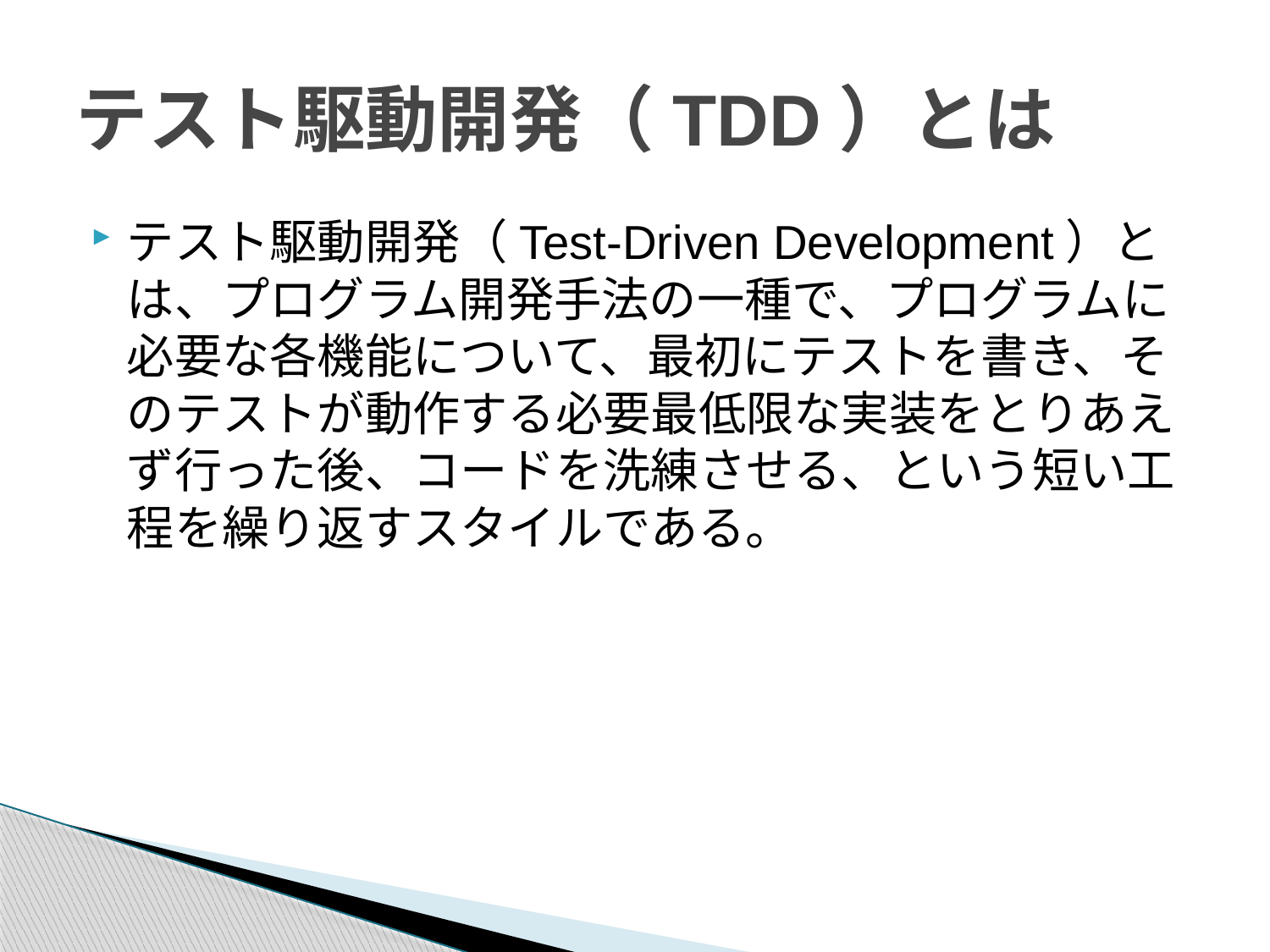

# テスト駆動開発（TDD）とは
テスト駆動開発（Test-Driven Development）とは、プログラム開発手法の一種で、プログラムに必要な各機能について、最初にテストを書き、そのテストが動作する必要最低限な実装をとりあえず行った後、コードを洗練させる、という短い工程を繰り返すスタイルである。